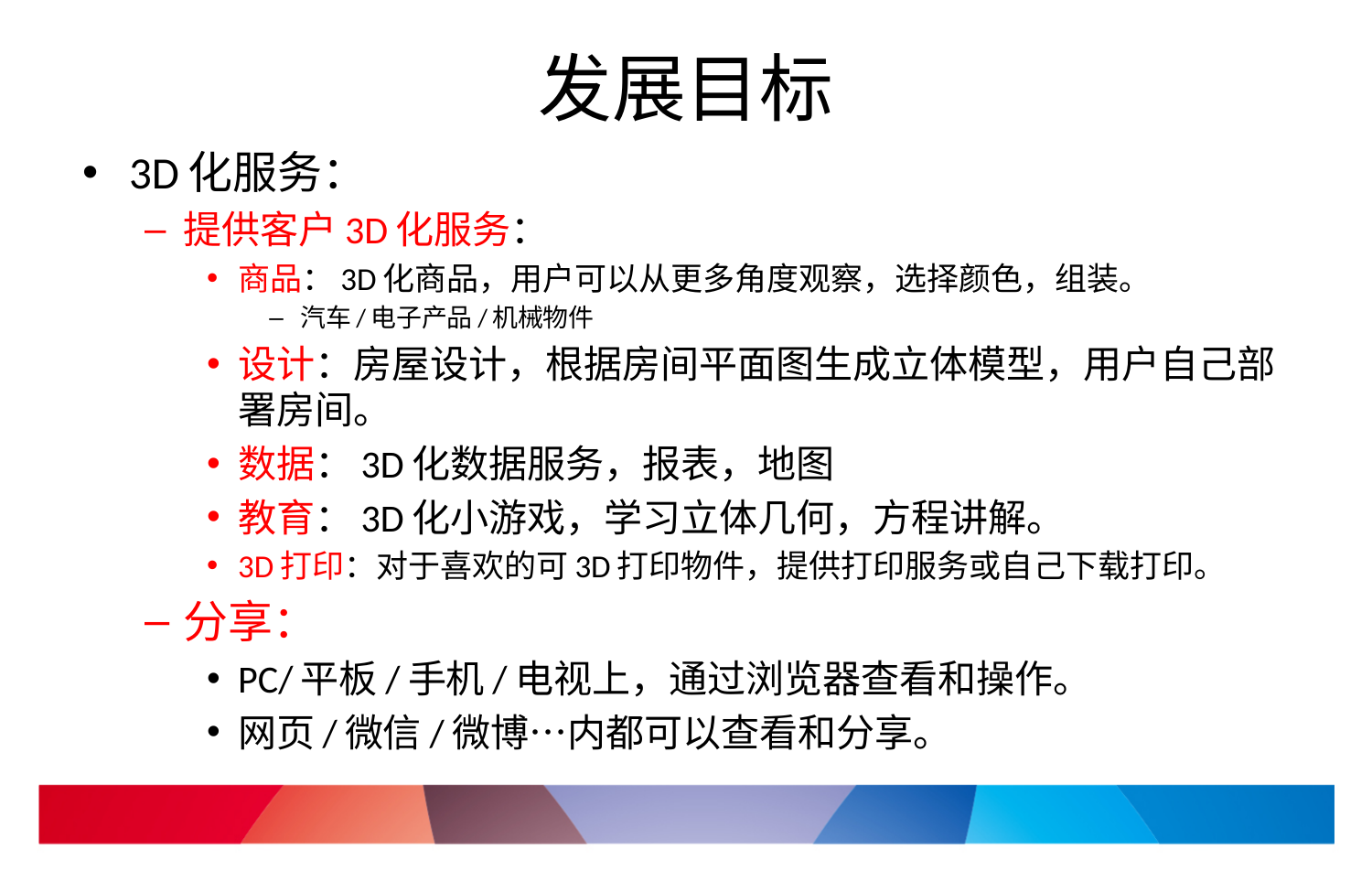

# 发展目标
3D化服务：
提供客户3D化服务：
商品：3D化商品，用户可以从更多角度观察，选择颜色，组装。
汽车/电子产品/机械物件
设计：房屋设计，根据房间平面图生成立体模型，用户自己部署房间。
数据：3D化数据服务，报表，地图
教育：3D化小游戏，学习立体几何，方程讲解。
3D打印：对于喜欢的可3D打印物件，提供打印服务或自己下载打印。
分享：
PC/平板/手机/电视上，通过浏览器查看和操作。
网页/微信/微博…内都可以查看和分享。